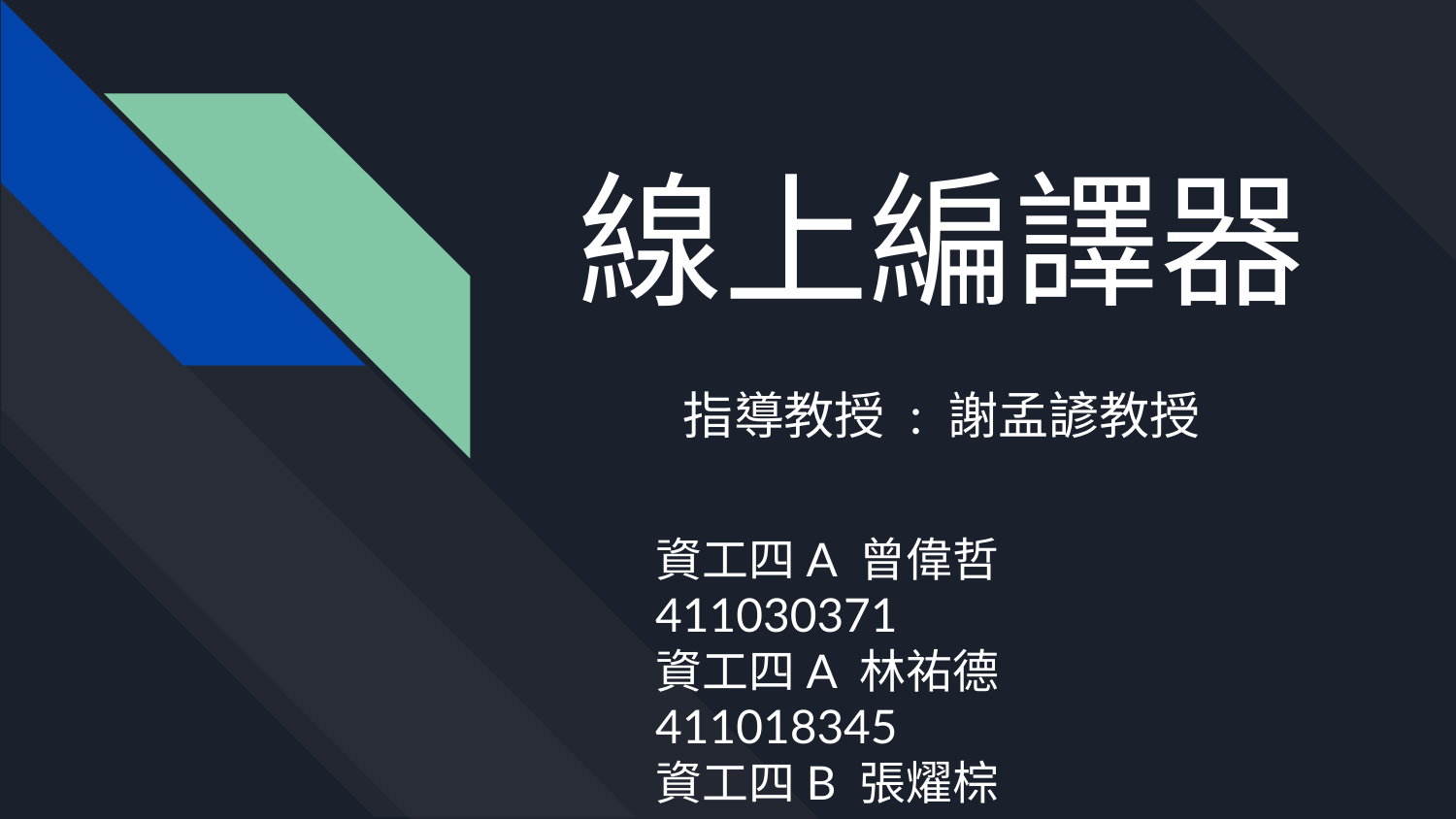

# 線上編譯器
指導教授 : 謝孟諺教授
資工四A 曾偉哲 411030371
資工四A 林祐德 411018345
資工四B 張燿棕 411030460